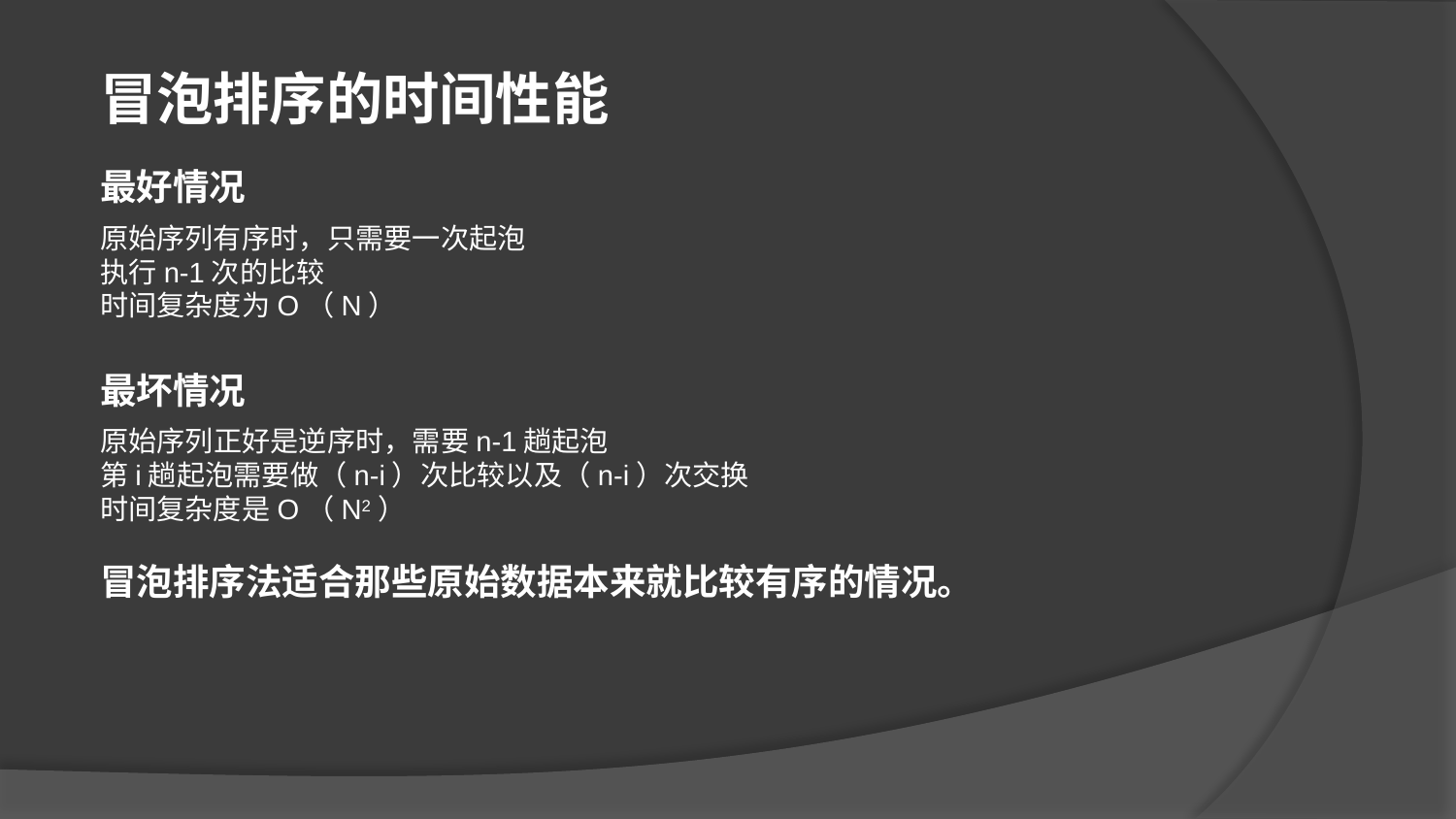

冒泡排序的时间性能
最好情况
原始序列有序时，只需要一次起泡
执行n-1次的比较
时间复杂度为O（N）

最坏情况
原始序列正好是逆序时，需要n-1趟起泡
第i趟起泡需要做（n-i）次比较以及（n-i）次交换
时间复杂度是O（N2）

冒泡排序法适合那些原始数据本来就比较有序的情况。